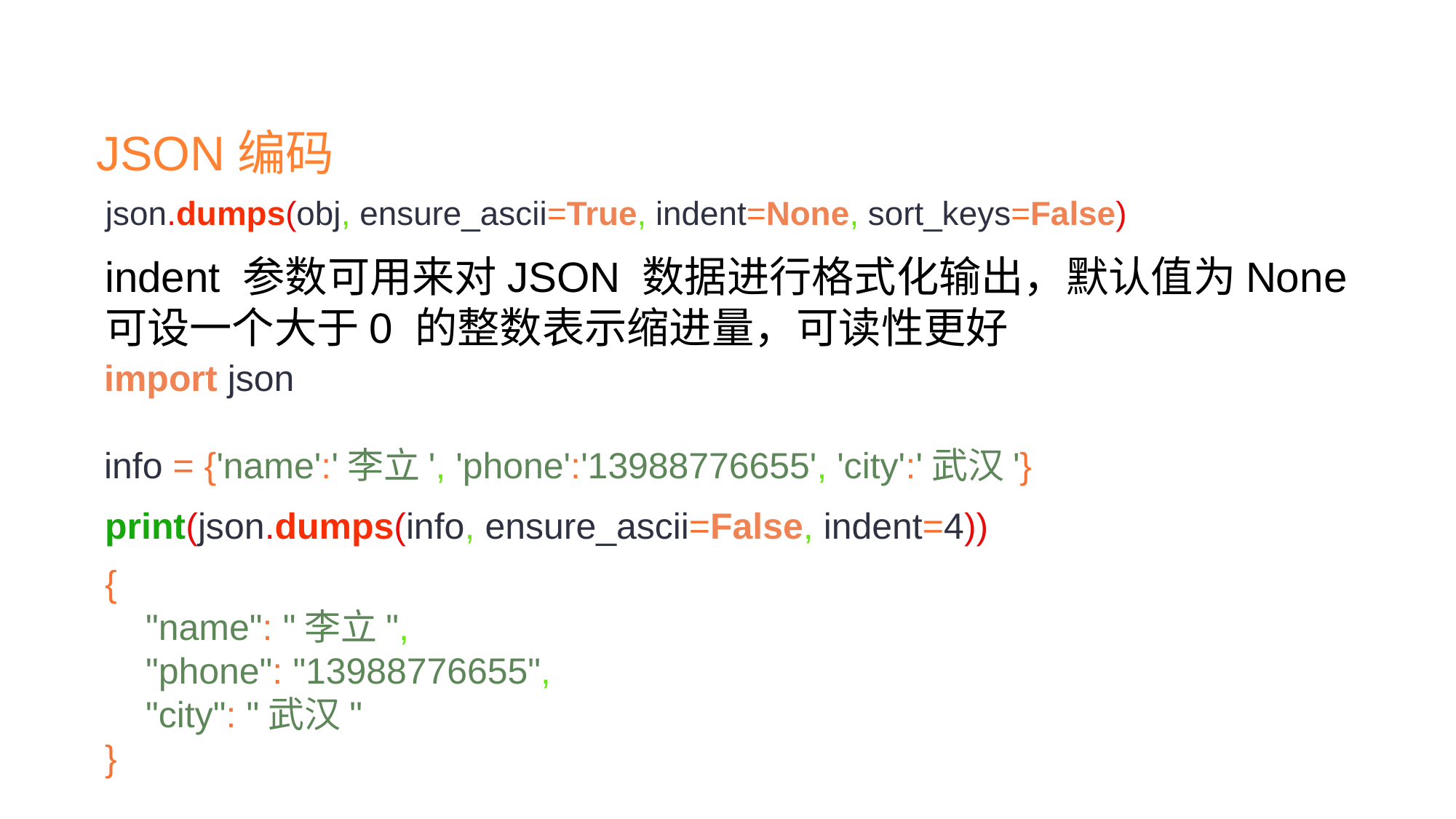

JSON编码
json.dumps(obj, ensure_ascii=True, indent=None, sort_keys=False)
indent 参数可用来对JSON 数据进行格式化输出，默认值为None
可设一个大于0 的整数表示缩进量，可读性更好
import json
info = {'name':'李立', 'phone':'13988776655', 'city':'武汉'}
print(json.dumps(info, ensure_ascii=False, indent=4))
{
    "name": "李立",
    "phone": "13988776655",
    "city": "武汉"
}